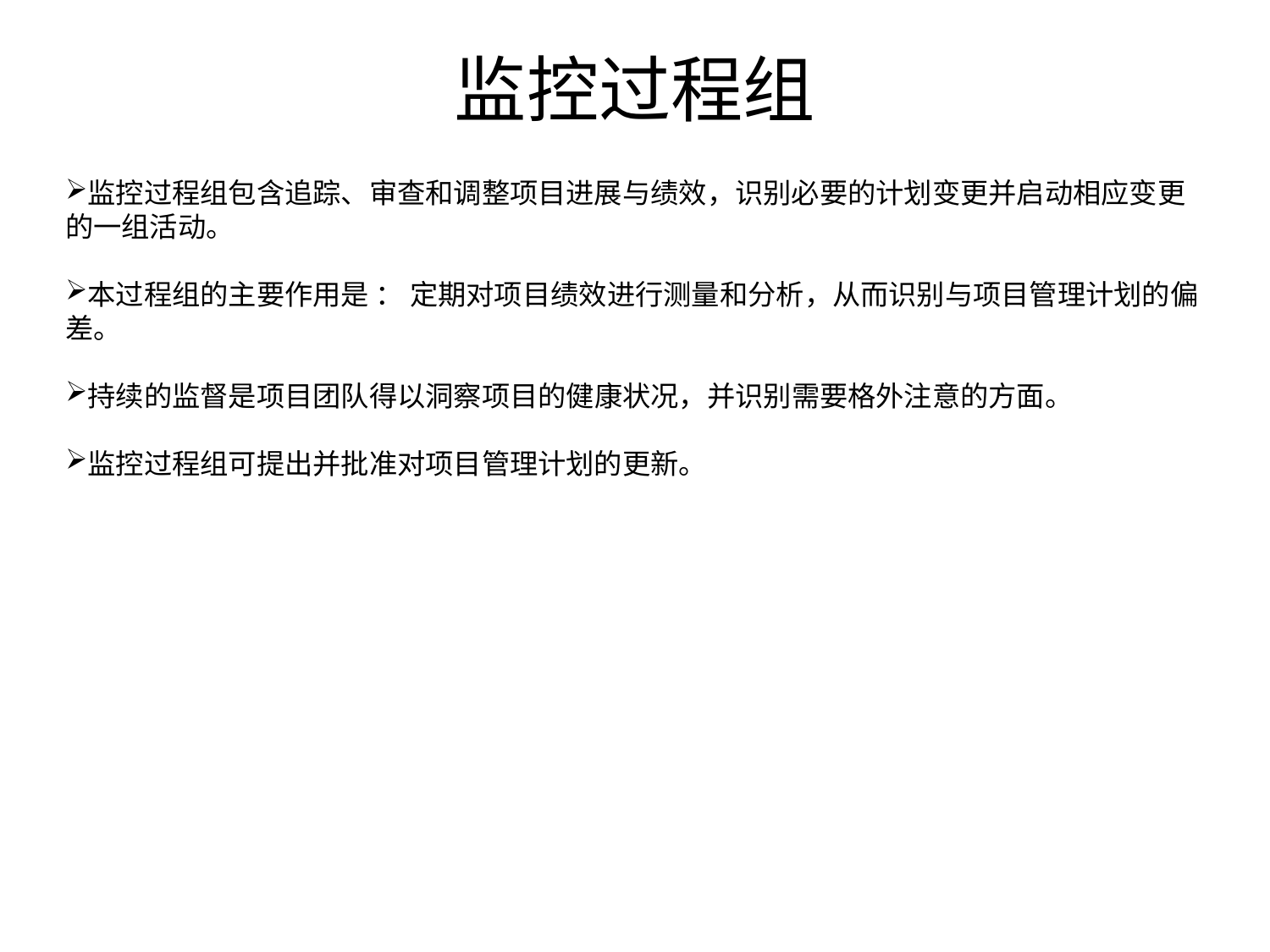

# 监控过程组
监控过程组包含追踪、审查和调整项目进展与绩效，识别必要的计划变更并启动相应变更的一组活动。

本过程组的主要作用是 ： 定期对项目绩效进行测量和分析，从而识别与项目管理计划的偏差。

持续的监督是项目团队得以洞察项目的健康状况，并识别需要格外注意的方面。

监控过程组可提出并批准对项目管理计划的更新。